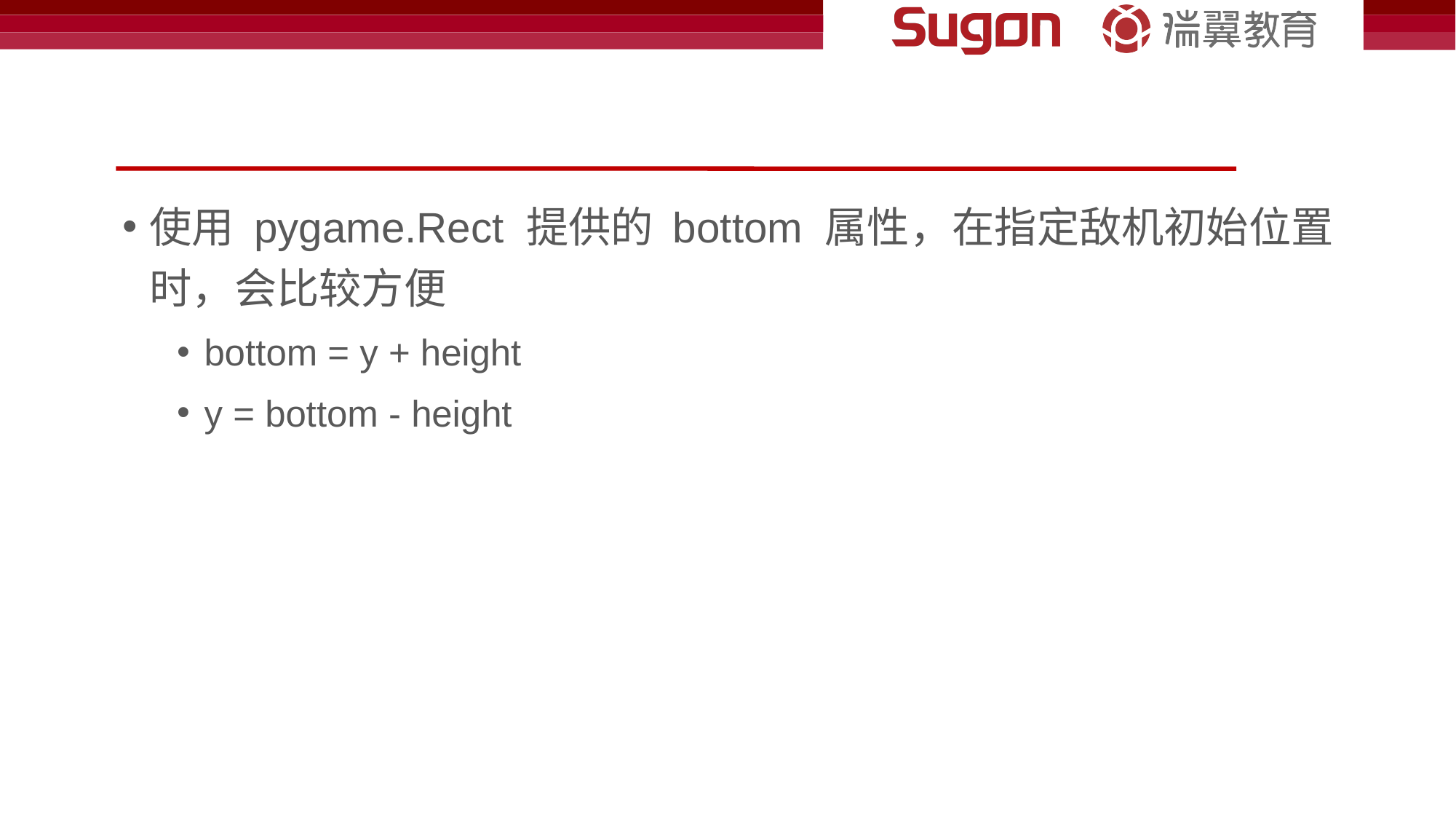

#
使用 pygame.Rect 提供的 bottom 属性，在指定敌机初始位置时，会比较方便
bottom = y + height
y = bottom - height